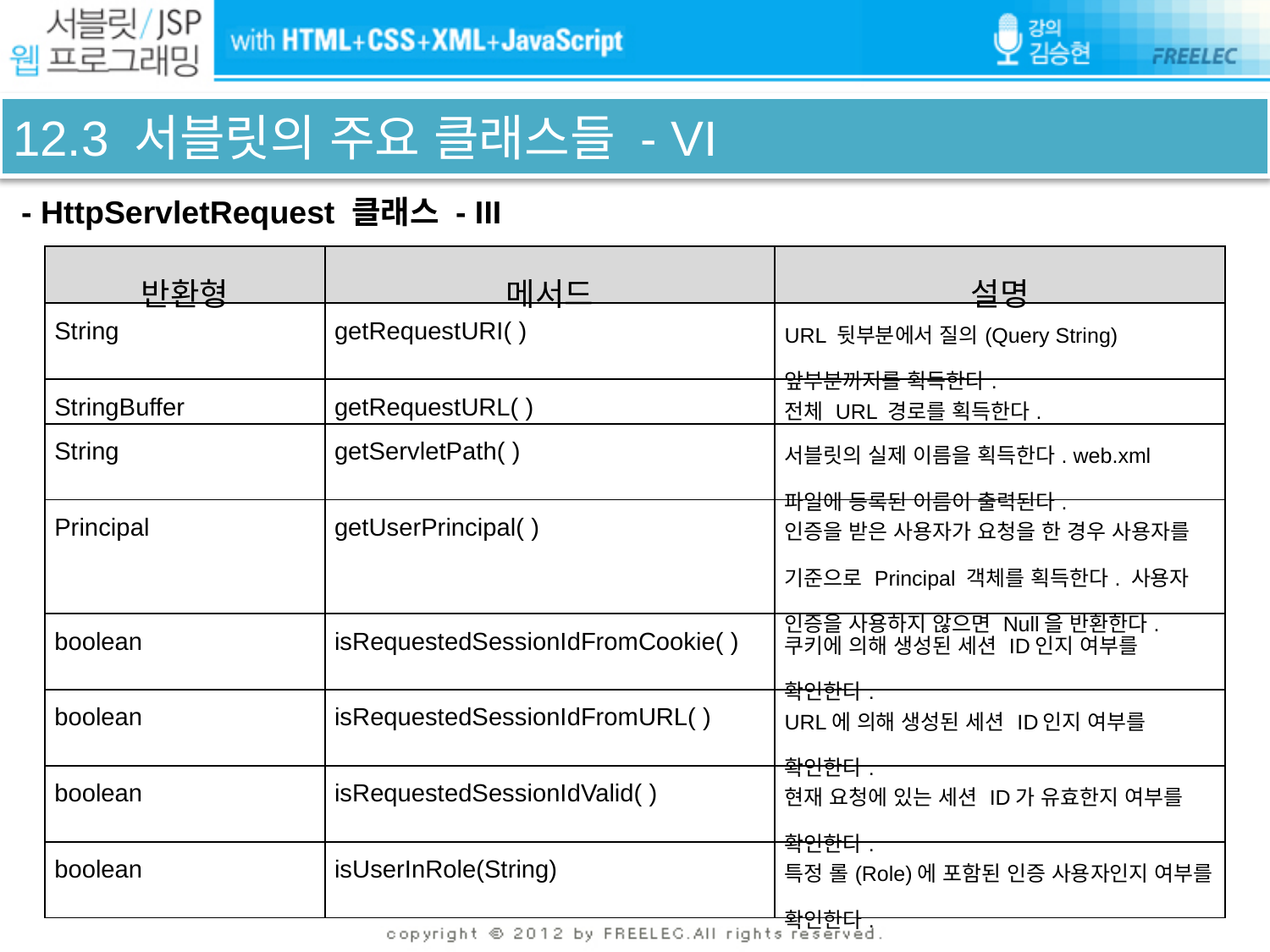

# 12.3 서블릿의 주요 클래스들 - VI
 - HttpServletRequest 클래스 - III
| 반환형 | 메서드 | 설명 |
| --- | --- | --- |
| String | getRequestURI( ) | URL 뒷부분에서 질의(Query String) 앞부분까지를 획득한다. |
| StringBuffer | getRequestURL( ) | 전체 URL 경로를 획득한다. |
| String | getServletPath( ) | 서블릿의 실제 이름을 획득한다. web.xml 파일에 등록된 이름이 출력된다. |
| Principal | getUserPrincipal( ) | 인증을 받은 사용자가 요청을 한 경우 사용자를 기준으로 Principal 객체를 획득한다. 사용자 인증을 사용하지 않으면 Null을 반환한다. |
| boolean | isRequestedSessionIdFromCookie( ) | 쿠키에 의해 생성된 세션 ID인지 여부를 확인한다. |
| boolean | isRequestedSessionIdFromURL( ) | URL에 의해 생성된 세션 ID인지 여부를 확인한다. |
| boolean | isRequestedSessionIdValid( ) | 현재 요청에 있는 세션 ID가 유효한지 여부를 확인한다. |
| boolean | isUserInRole(String) | 특정 롤(Role)에 포함된 인증 사용자인지 여부를 확인한다. |